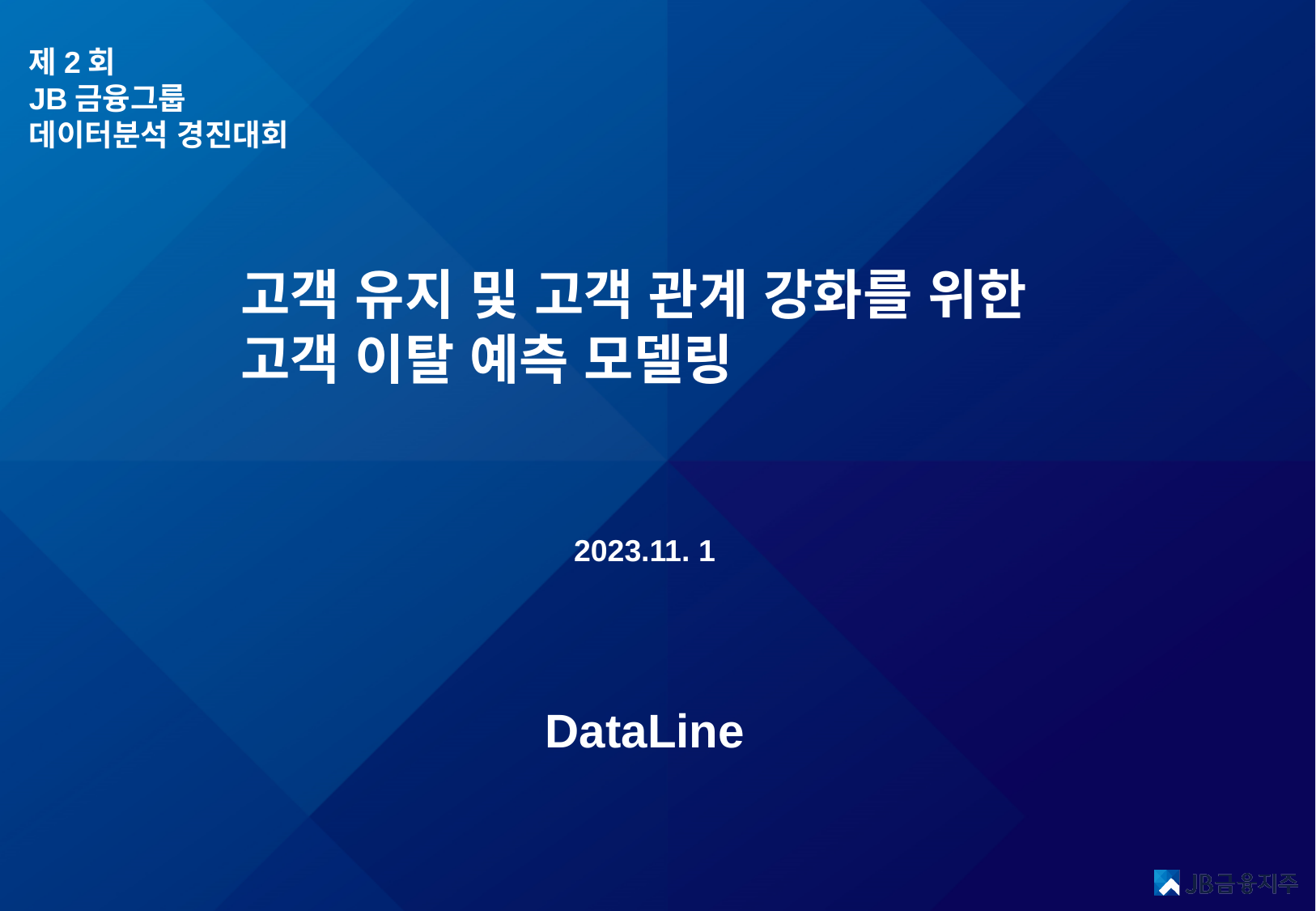

제2회
JB금융그룹
데이터분석 경진대회
고객 유지 및 고객 관계 강화를 위한 고객 이탈 예측 모델링
2023.11. 1
DataLine